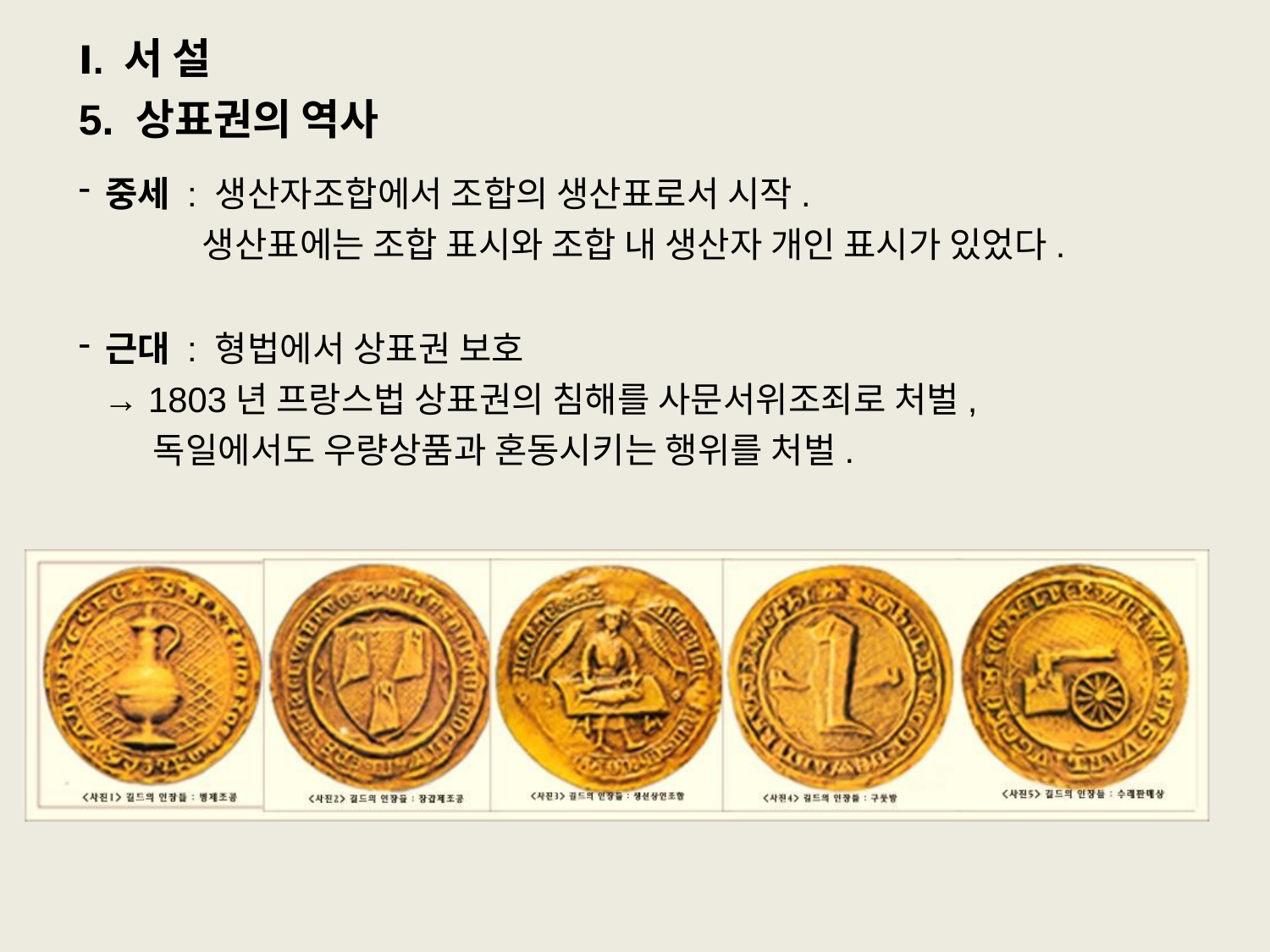

# Ⅰ. 서 설
5. 상표권의 역사
중세 : 생산자조합에서 조합의 생산표로서 시작.
생산표에는 조합 표시와 조합 내 생산자 개인 표시가 있었다.

근대 : 형법에서 상표권 보호
→ 1803년 프랑스법 상표권의 침해를 사문서위조죄로 처벌,  독일에서도 우량상품과 혼동시키는 행위를 처벌.